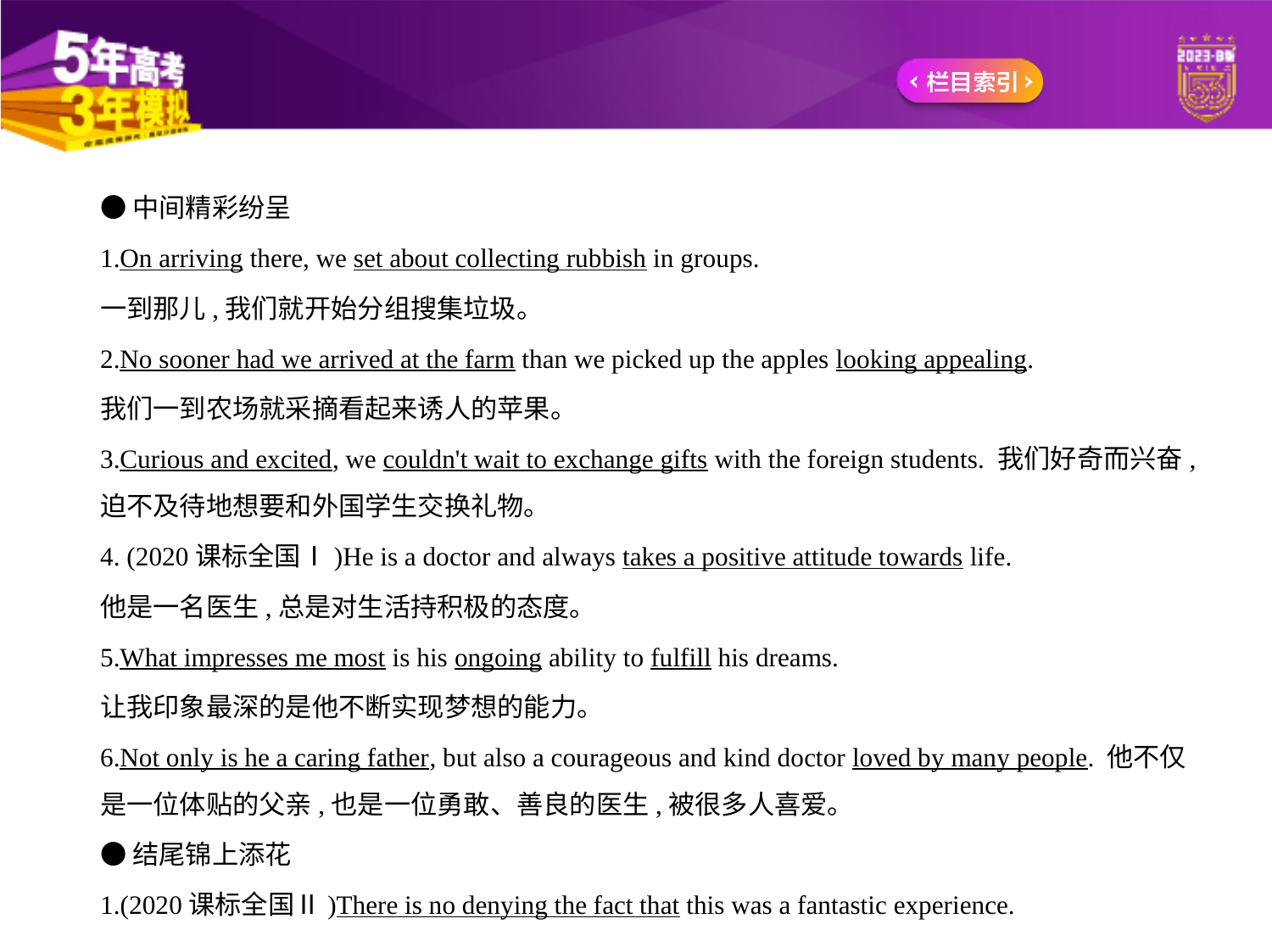

●中间精彩纷呈
1.On arriving there, we set about collecting rubbish in groups.
一到那儿,我们就开始分组搜集垃圾。
2.No sooner had we arrived at the farm than we picked up the apples looking appealing.
我们一到农场就采摘看起来诱人的苹果。
3.Curious and excited, we couldn't wait to exchange gifts with the foreign students. 我们好奇而兴奋,
迫不及待地想要和外国学生交换礼物。
4. (2020课标全国Ⅰ)He is a doctor and always takes a positive attitude towards life.
他是一名医生,总是对生活持积极的态度。
5.What impresses me most is his ongoing ability to fulfill his dreams.
让我印象最深的是他不断实现梦想的能力。
6.Not only is he a caring father, but also a courageous and kind doctor loved by many people. 他不仅
是一位体贴的父亲,也是一位勇敢、善良的医生,被很多人喜爱。
●结尾锦上添花
1.(2020课标全国Ⅱ)There is no denying the fact that this was a fantastic experience.